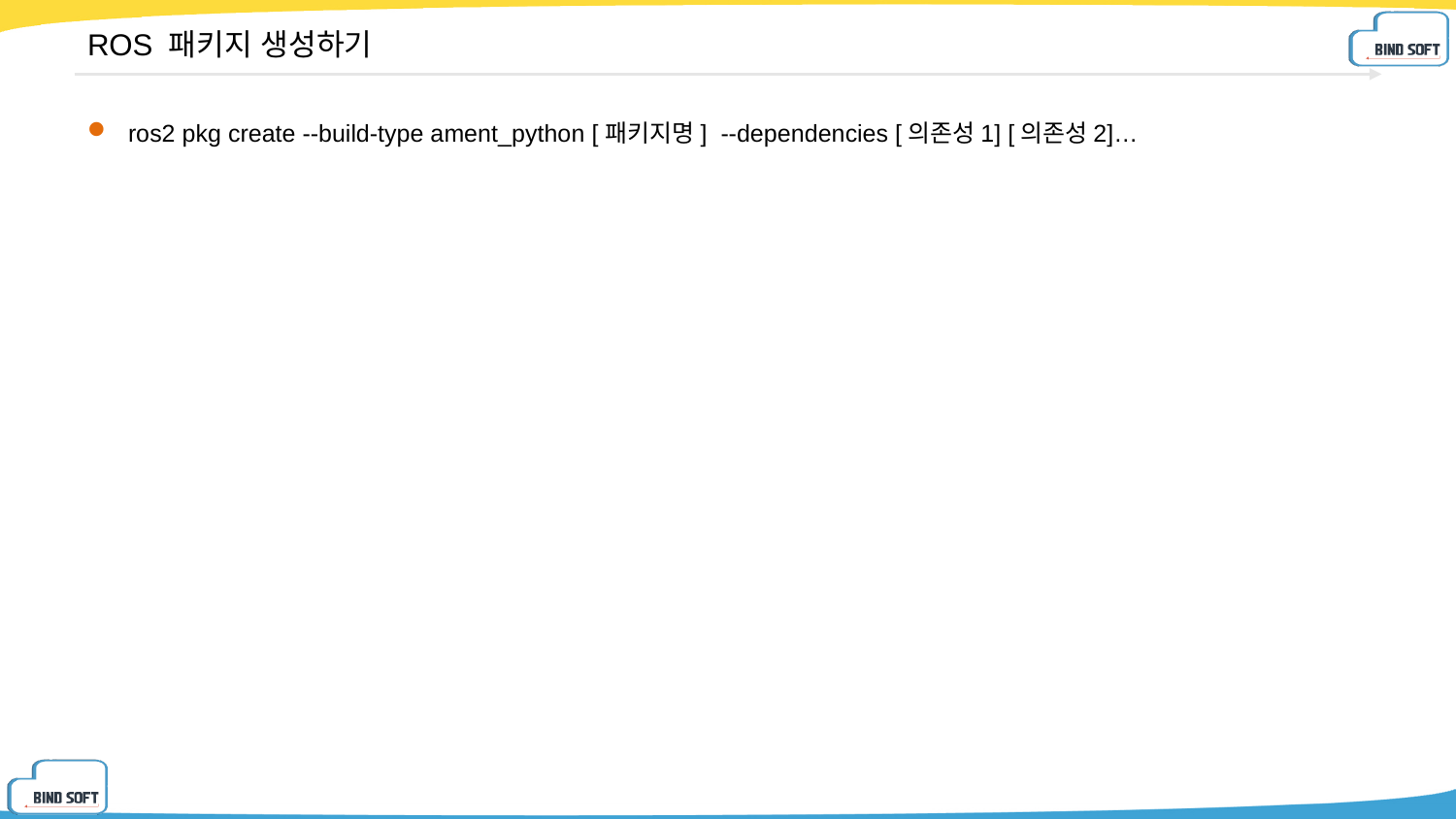

# ROS 패키지 생성하기
ros2 pkg create --build-type ament_python [패키지명]  --dependencies [의존성1] [의존성2]…